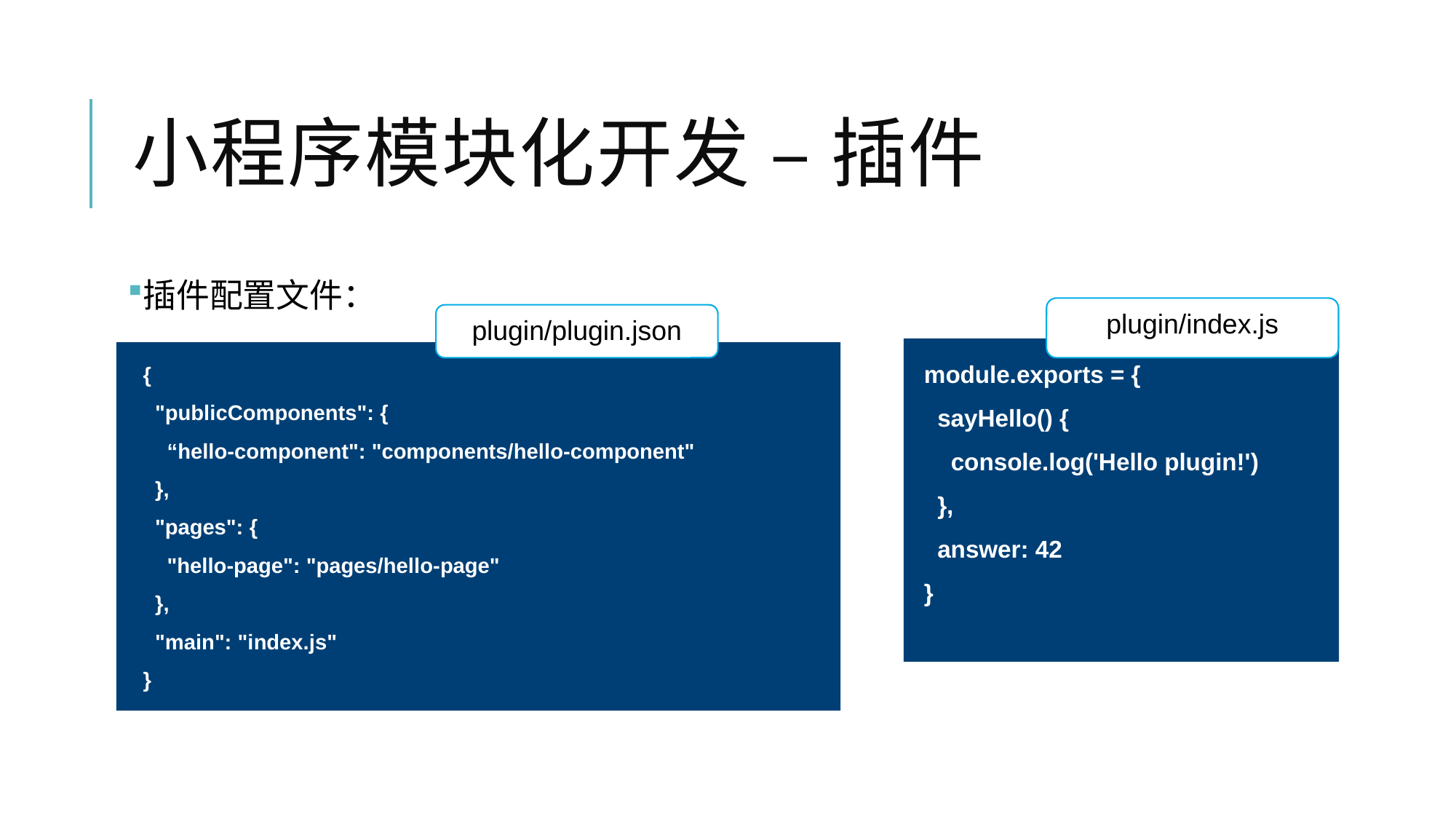

# 小程序模块化开发 – 插件
插件配置文件：

plugin/index.js
plugin/plugin.json

module.exports = {
  sayHello() {
    console.log('Hello plugin!')
  },
  answer: 42
}

{
  "publicComponents": {
    “hello-component": "components/hello-component"
  },
  "pages": {
    "hello-page": "pages/hello-page"
  },
  "main": "index.js"
}